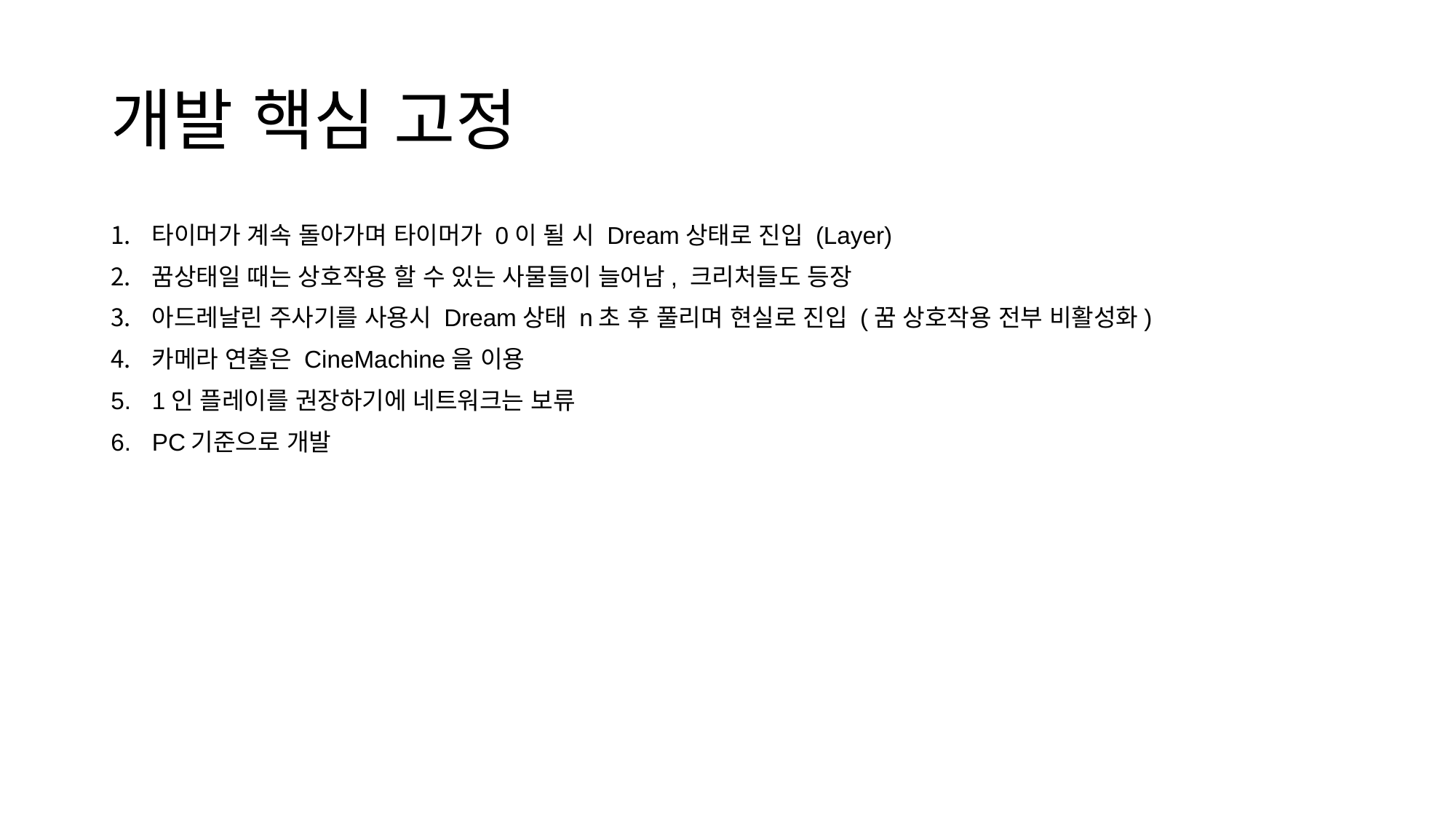

# 개발 핵심 고정
타이머가 계속 돌아가며 타이머가 0이 될 시 Dream상태로 진입 (Layer)
꿈상태일 때는 상호작용 할 수 있는 사물들이 늘어남, 크리처들도 등장
아드레날린 주사기를 사용시 Dream상태 n초 후 풀리며 현실로 진입 (꿈 상호작용 전부 비활성화)
카메라 연출은 CineMachine을 이용
1인 플레이를 권장하기에 네트워크는 보류
PC기준으로 개발